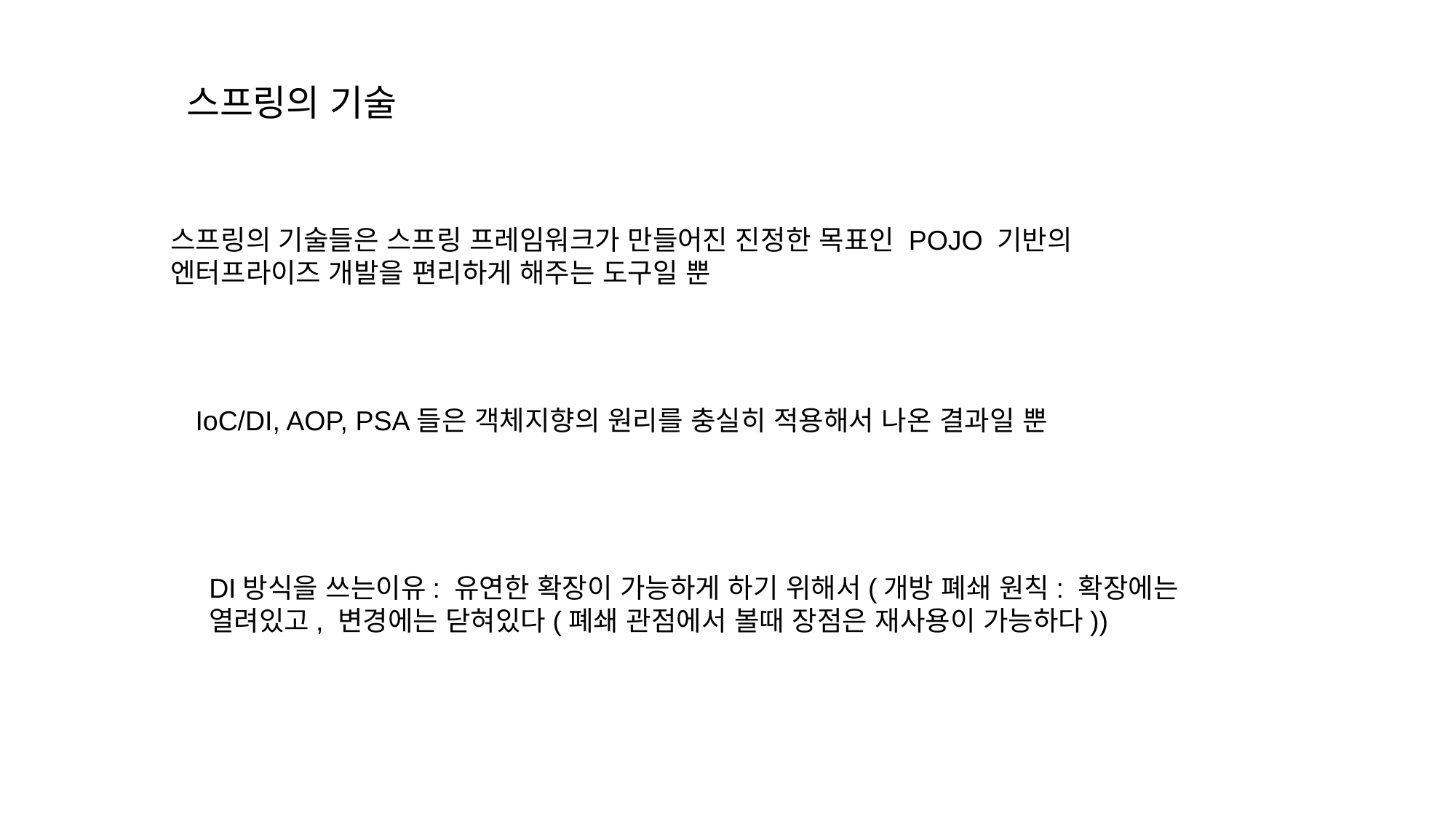

스프링의 기술
스프링의 기술들은 스프링 프레임워크가 만들어진 진정한 목표인 POJO 기반의 엔터프라이즈 개발을 편리하게 해주는 도구일 뿐
IoC/DI, AOP, PSA들은 객체지향의 원리를 충실히 적용해서 나온 결과일 뿐
DI방식을 쓰는이유: 유연한 확장이 가능하게 하기 위해서(개방 폐쇄 원칙: 확장에는 열려있고, 변경에는 닫혀있다(폐쇄 관점에서 볼때 장점은 재사용이 가능하다))